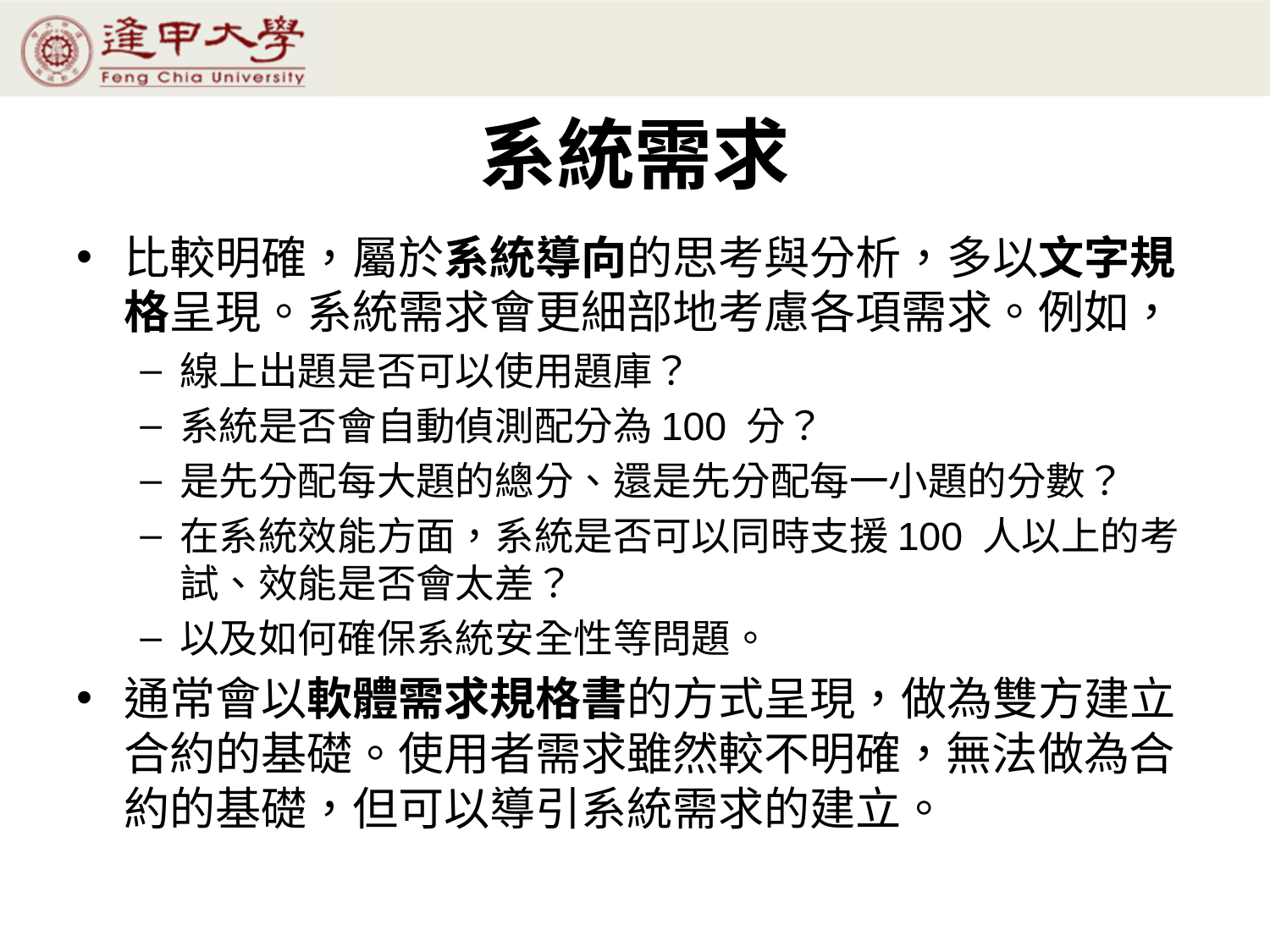

# 系統需求
比較明確，屬於系統導向的思考與分析，多以文字規格呈現。系統需求會更細部地考慮各項需求。例如，
線上出題是否可以使用題庫？
系統是否會自動偵測配分為100 分？
是先分配每大題的總分、還是先分配每一小題的分數？
在系統效能方面，系統是否可以同時支援100 人以上的考試、效能是否會太差？
以及如何確保系統安全性等問題。
通常會以軟體需求規格書的方式呈現，做為雙方建立合約的基礎。使用者需求雖然較不明確，無法做為合約的基礎，但可以導引系統需求的建立。